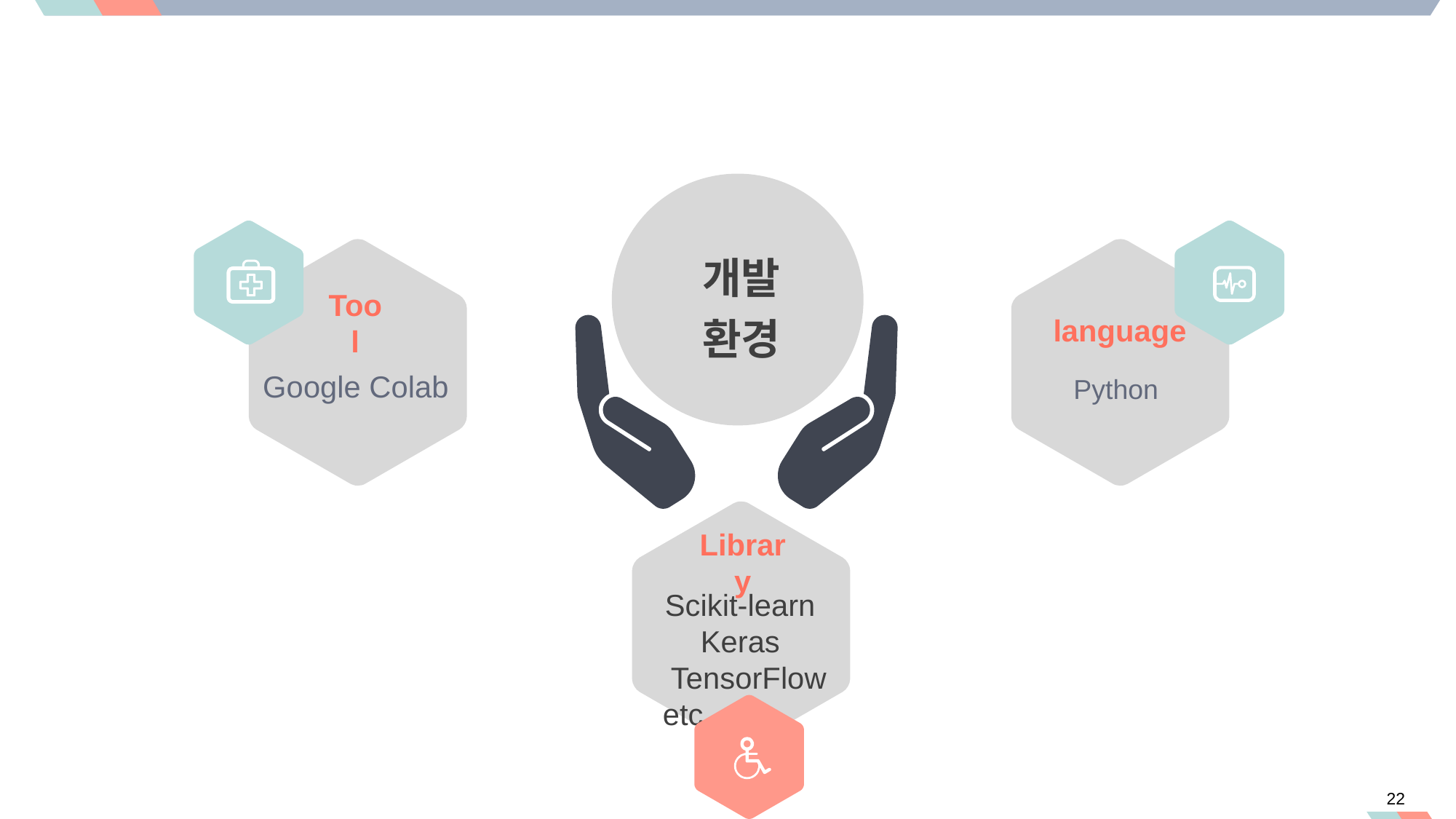

개발
환경

Tool
language

Google Colab
Python

Library
Scikit-learn
Keras
TensorFlow
etc